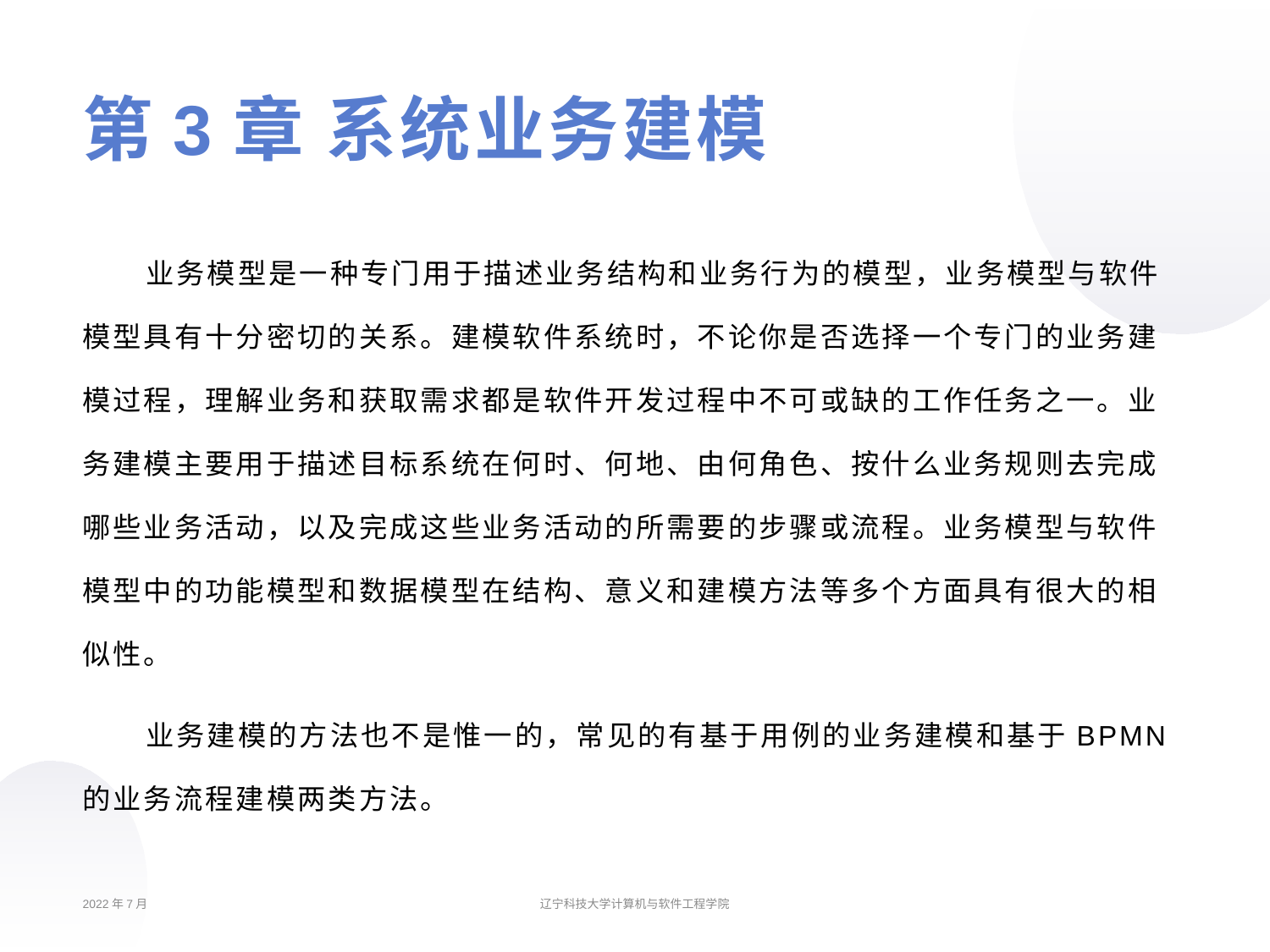

# 第3章 系统业务建模
业务模型是一种专门用于描述业务结构和业务行为的模型，业务模型与软件模型具有十分密切的关系。建模软件系统时，不论你是否选择一个专门的业务建模过程，理解业务和获取需求都是软件开发过程中不可或缺的工作任务之一。业务建模主要用于描述目标系统在何时、何地、由何角色、按什么业务规则去完成哪些业务活动，以及完成这些业务活动的所需要的步骤或流程。业务模型与软件模型中的功能模型和数据模型在结构、意义和建模方法等多个方面具有很大的相似性。
业务建模的方法也不是惟一的，常见的有基于用例的业务建模和基于BPMN的业务流程建模两类方法。

2
2022年7月
辽宁科技大学计算机与软件工程学院